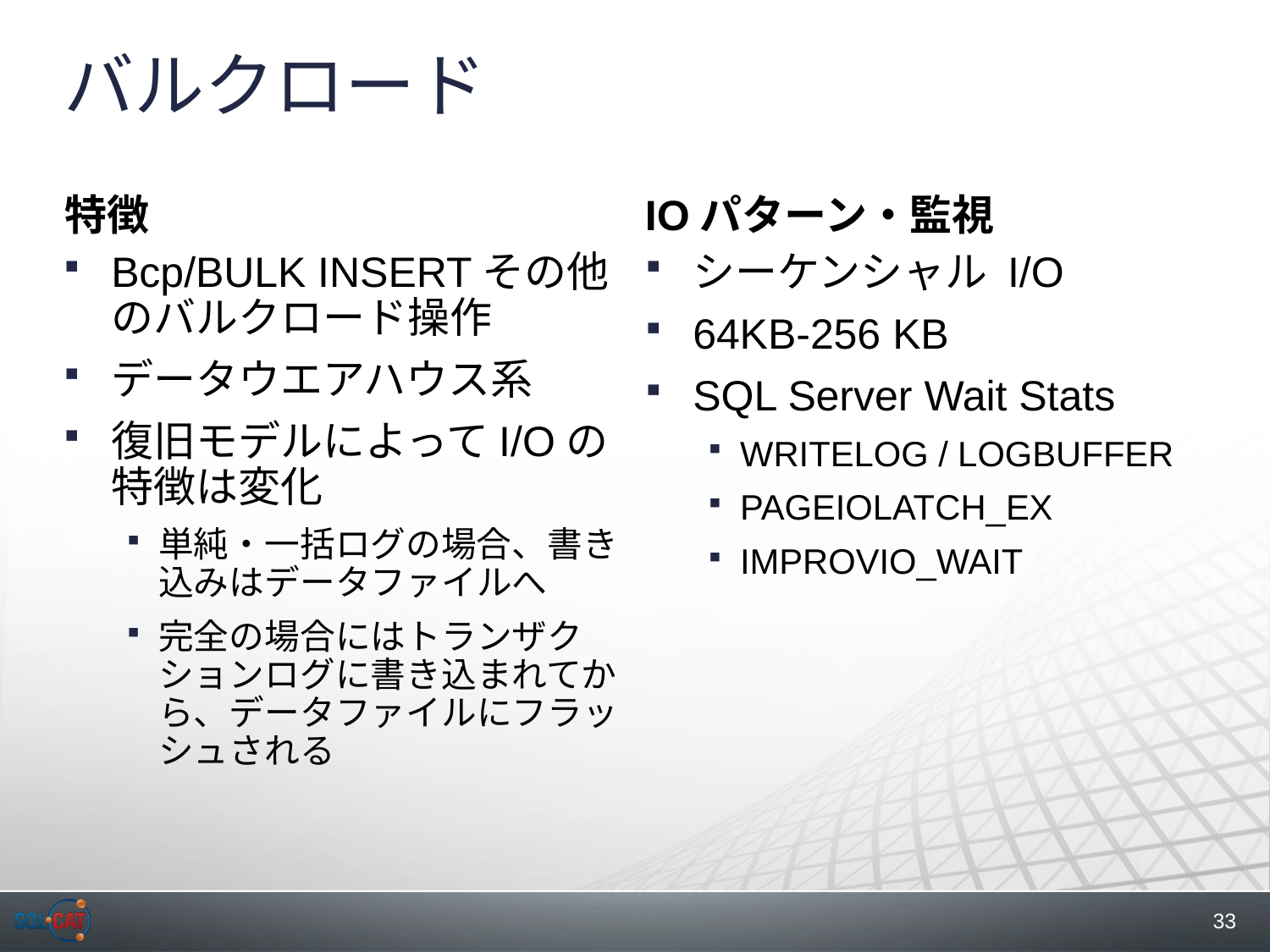

# バルクロード
特徴
IOパターン・監視
Bcp/BULK INSERTその他のバルクロード操作
データウエアハウス系
復旧モデルによってI/Oの特徴は変化
単純・一括ログの場合、書き込みはデータファイルへ
完全の場合にはトランザクションログに書き込まれてから、データファイルにフラッシュされる
シーケンシャル I/O
64KB-256 KB
SQL Server Wait Stats
WRITELOG / LOGBUFFER
PAGEIOLATCH_EX
IMPROVIO_WAIT